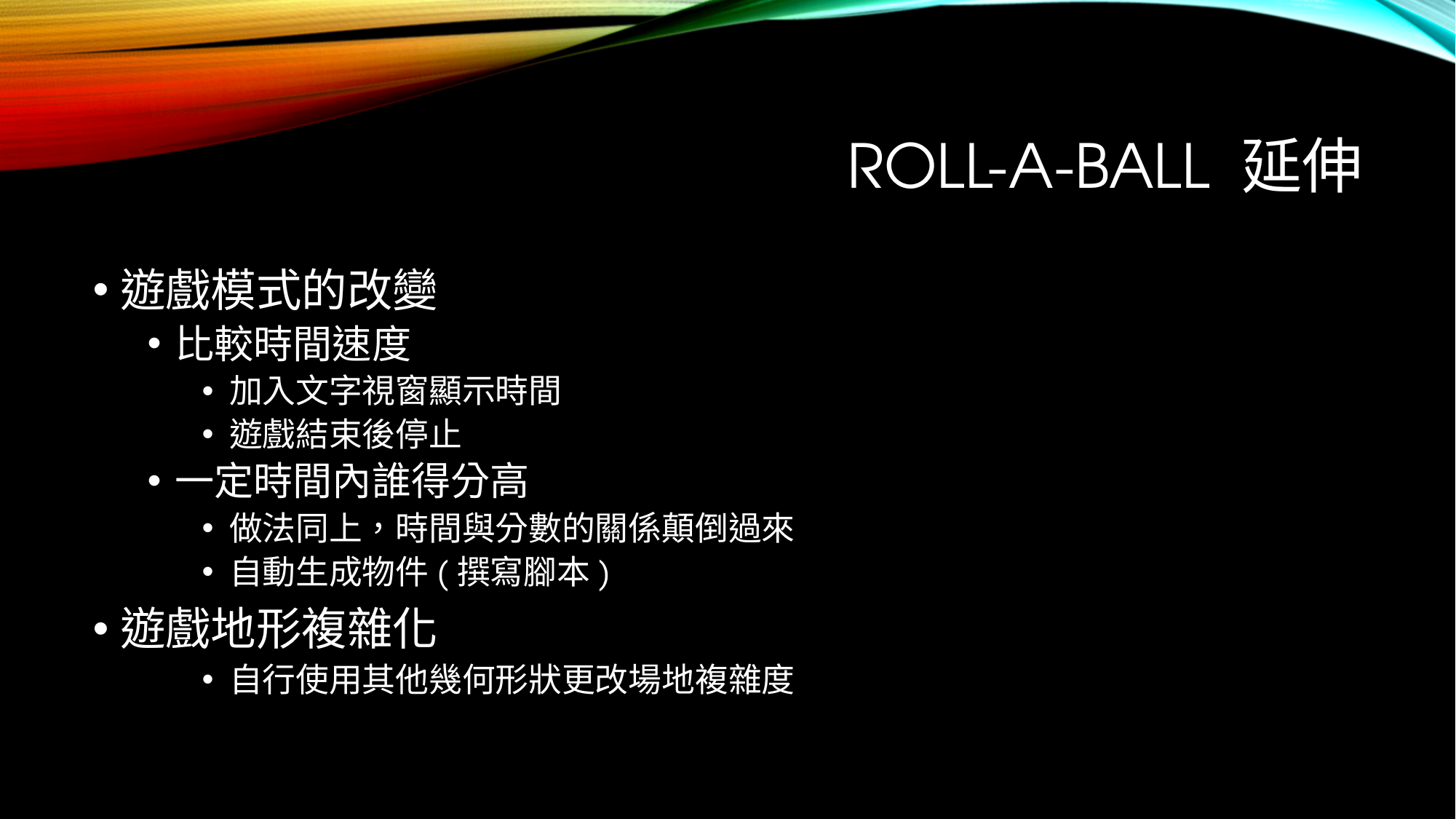

# Roll-A-Ball 延伸
遊戲模式的改變
比較時間速度
加入文字視窗顯示時間
遊戲結束後停止
一定時間內誰得分高
做法同上，時間與分數的關係顛倒過來
自動生成物件(撰寫腳本)
遊戲地形複雜化
自行使用其他幾何形狀更改場地複雜度